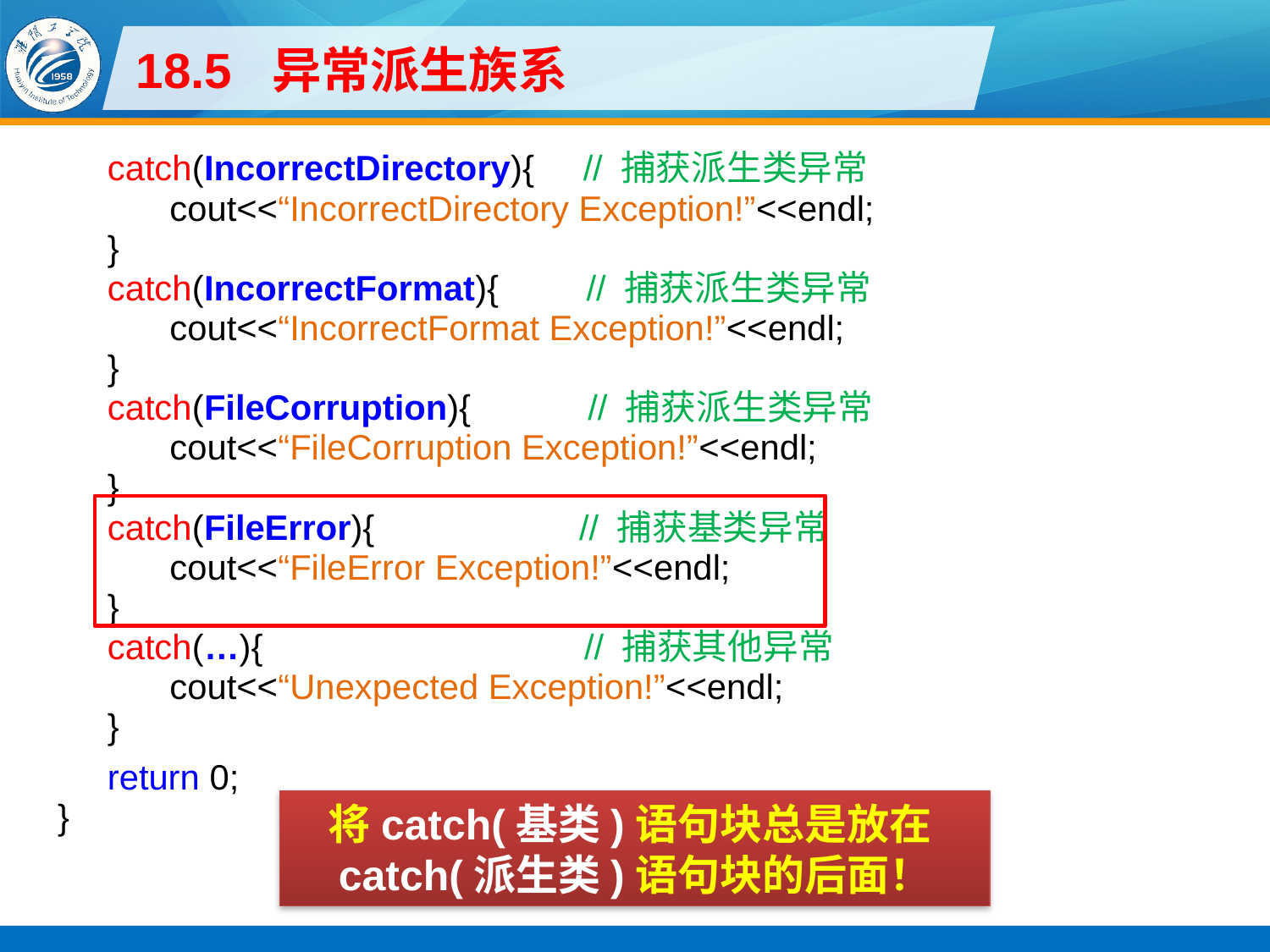

# 18.5  异常派生族系
catch(IncorrectDirectory){     // 捕获派生类异常
cout<<“IncorrectDirectory Exception!”<<endl;
}
catch(IncorrectFormat){         // 捕获派生类异常
cout<<“IncorrectFormat Exception!”<<endl;
}
catch(FileCorruption){            // 捕获派生类异常
cout<<“FileCorruption Exception!”<<endl;
}
catch(FileError){                     // 捕获基类异常
cout<<“FileError Exception!”<<endl;
}
catch(…){                                 // 捕获其他异常
cout<<“Unexpected Exception!”<<endl;
}
return 0;
}

将catch(基类)语句块总是放在catch(派生类)语句块的后面！